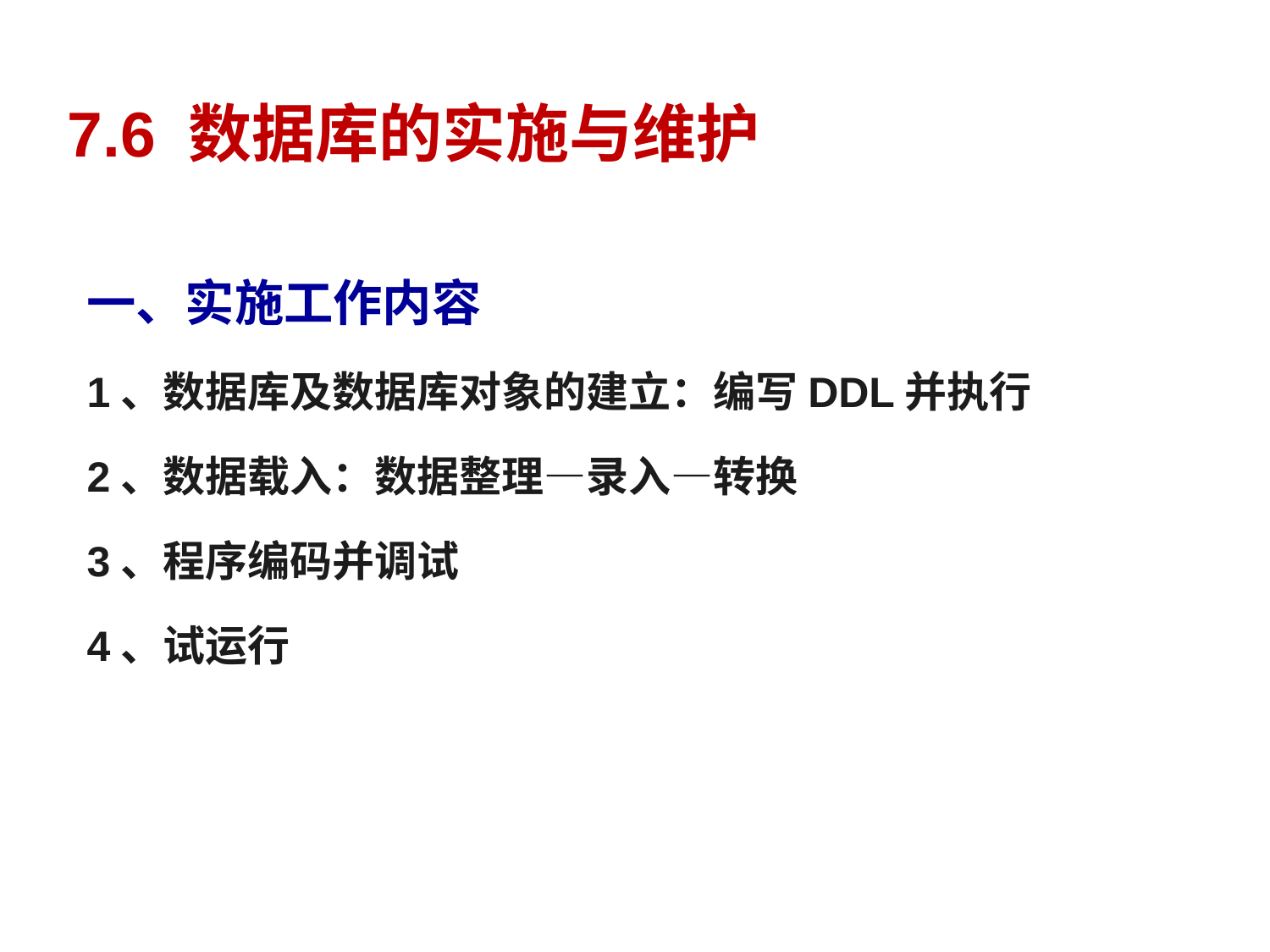

# 7.6 数据库的实施与维护
一、实施工作内容
1、数据库及数据库对象的建立：编写DDL并执行
2、数据载入：数据整理—录入—转换
3、程序编码并调试
4、试运行